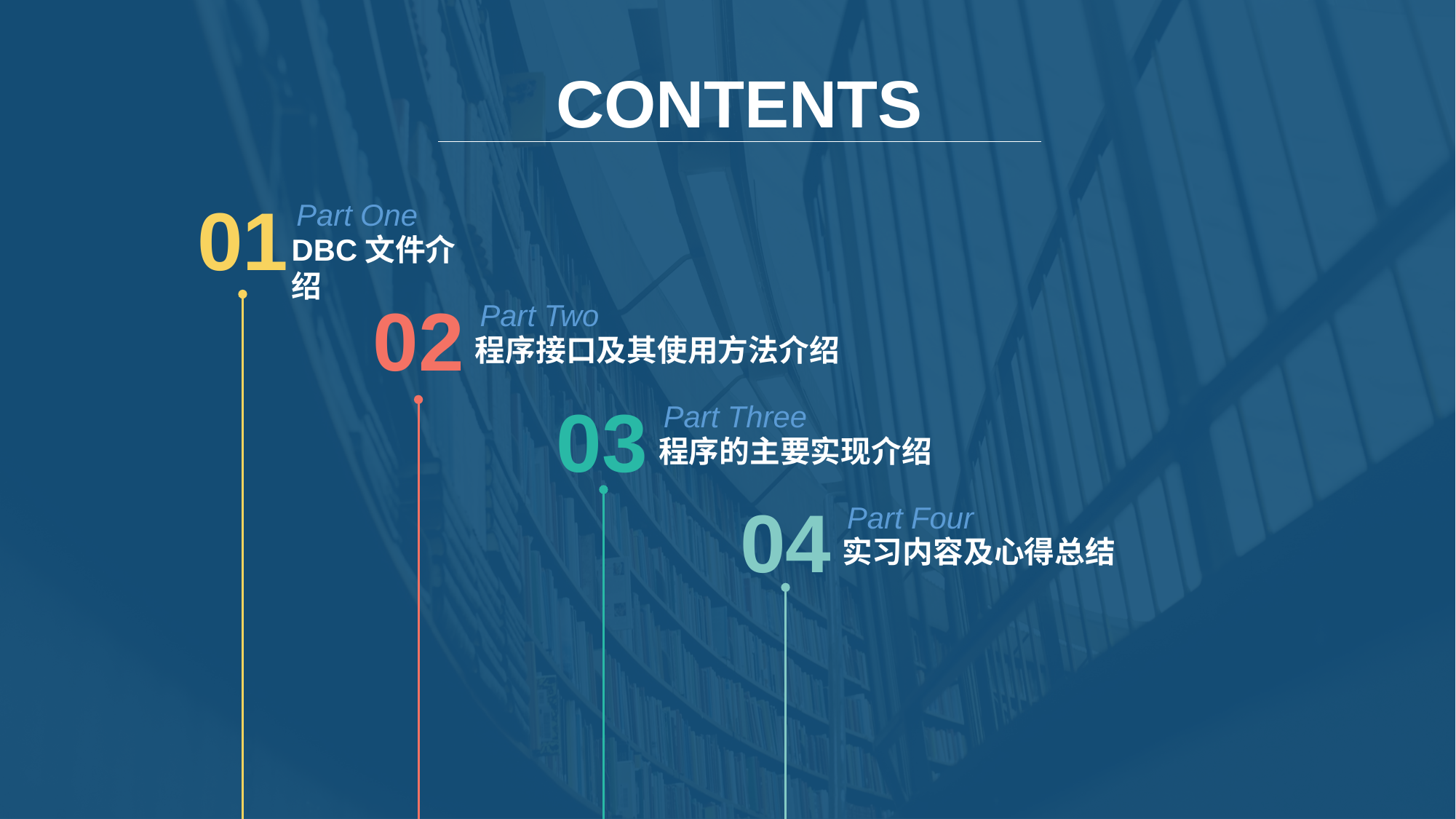

CONTENTS
01
Part One
DBC文件介绍
02
Part Two
程序接口及其使用方法介绍
03
Part Three
程序的主要实现介绍
04
Part Four
实习内容及心得总结